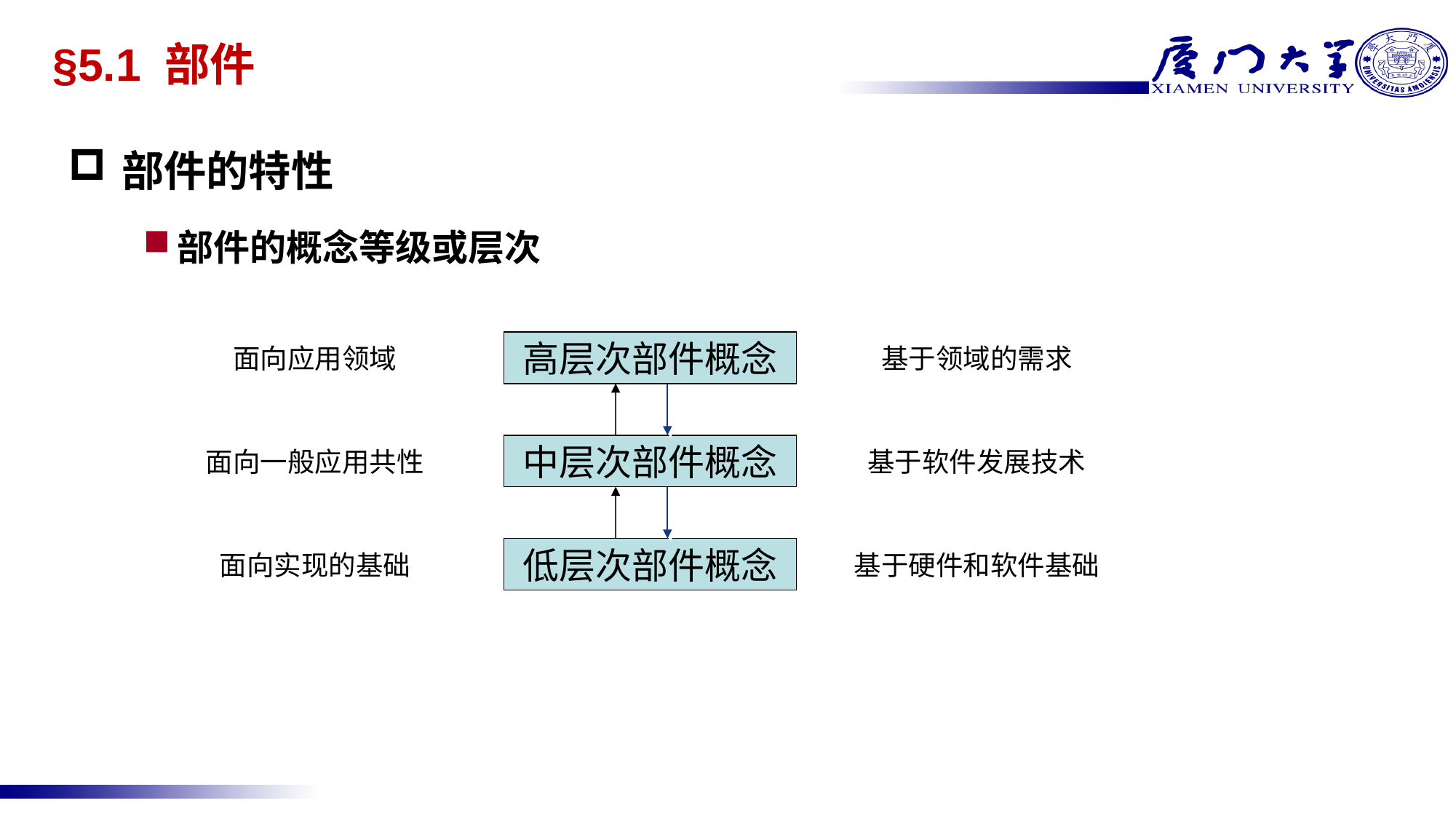

# §5.1 部件
部件的特性
部件的概念等级或层次

面向应用领域
高层次部件概念
基于领域的需求

面向一般应用共性
中层次部件概念
基于软件发展技术

面向实现的基础
低层次部件概念
基于硬件和软件基础